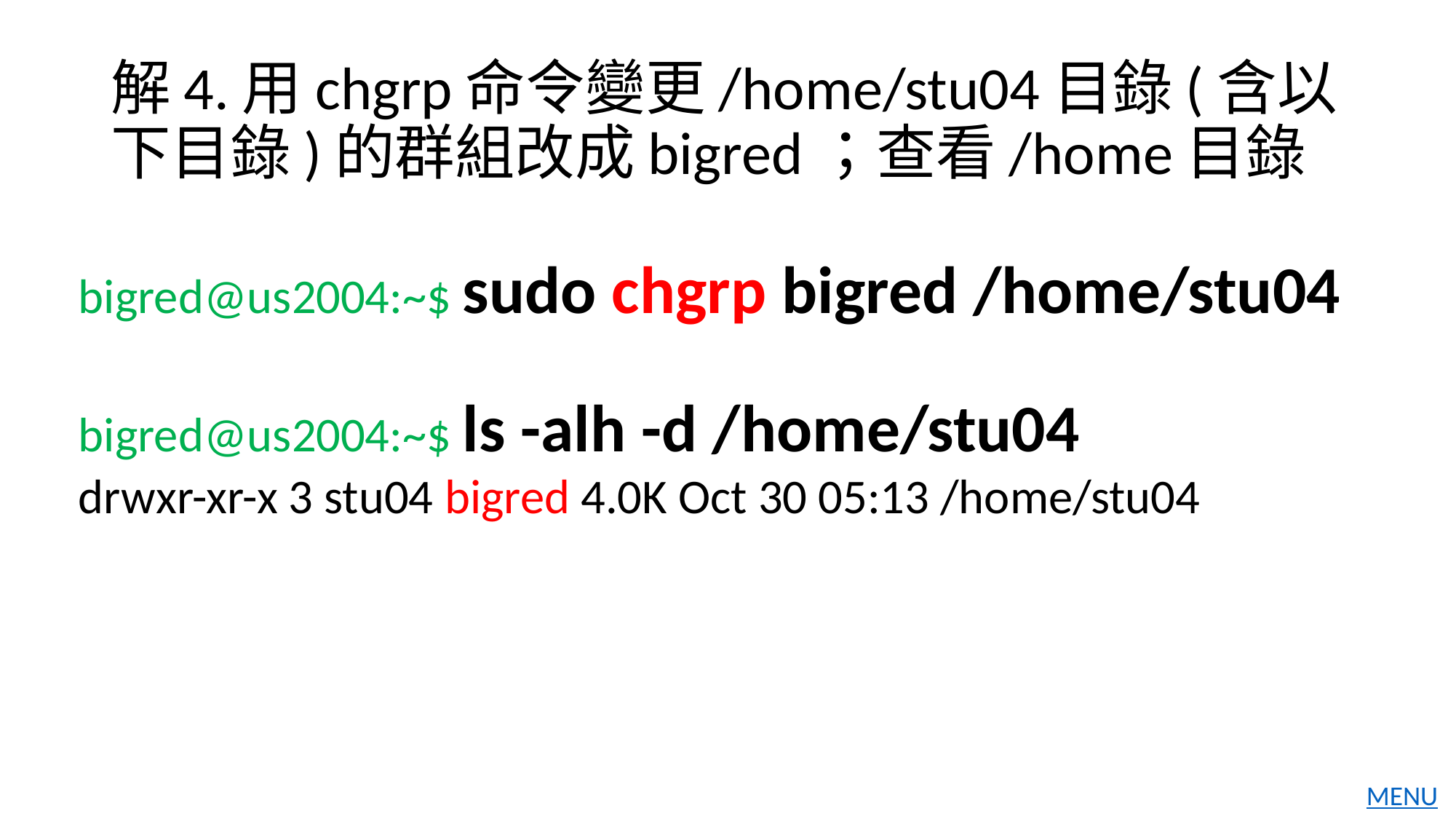

# 解4.用chgrp命令變更/home/stu04目錄(含以下目錄)的群組改成bigred；查看/home目錄
bigred@us2004:~$ sudo chgrp bigred /home/stu04

bigred@us2004:~$ ls -alh -d /home/stu04
drwxr-xr-x 3 stu04 bigred 4.0K Oct 30 05:13 /home/stu04